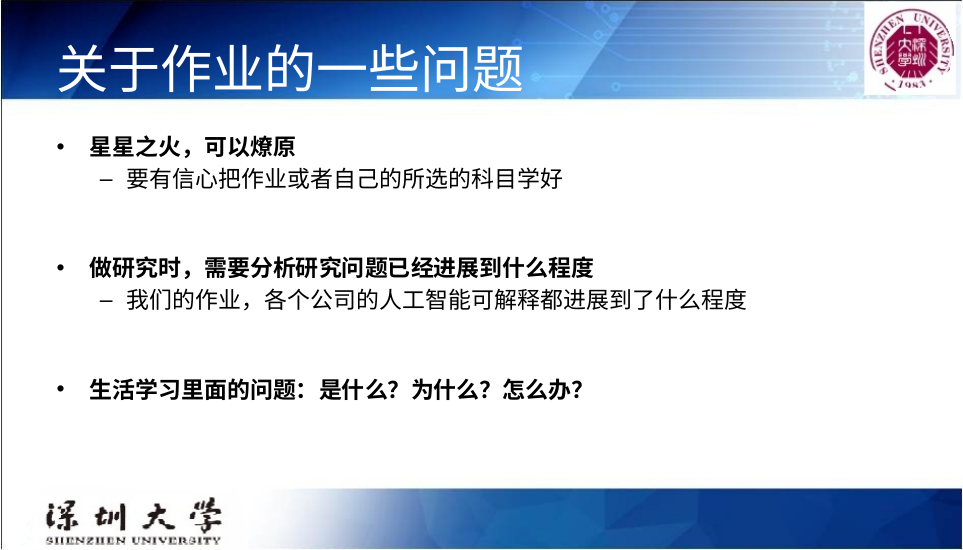

# 关于作业的一些问题
星星之火，可以燎原
要有信心把作业或者自己的所选的科目学好

做研究时，需要分析研究问题已经进展到什么程度
我们的作业，各个公司的人工智能可解释都进展到了什么程度

生活学习里面的问题：是什么？为什么？怎么办？

4